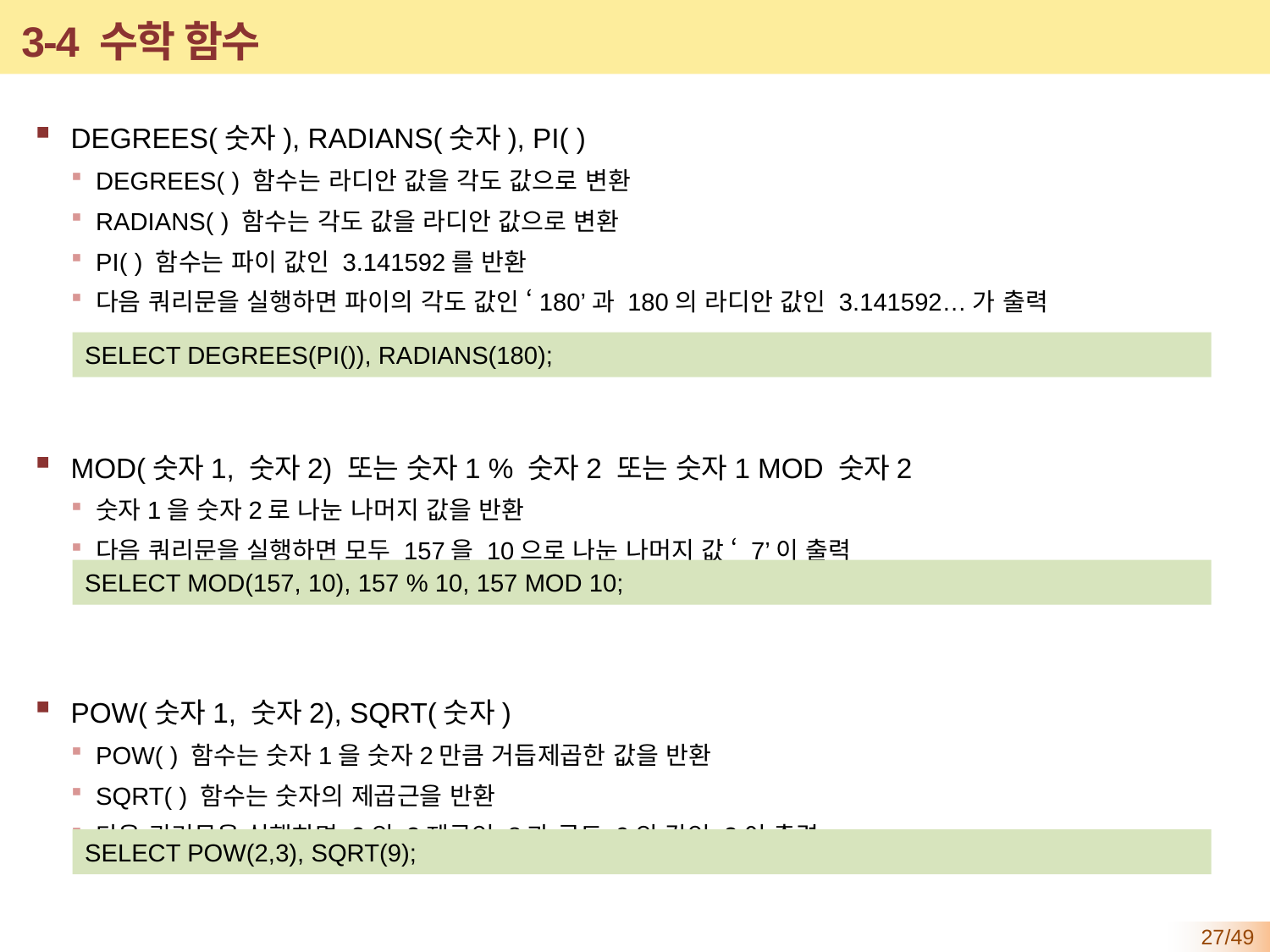

# 3-4 수학 함수
DEGREES(숫자), RADIANS(숫자), PI( )
DEGREES( ) 함수는 라디안 값을 각도 값으로 변환
RADIANS( ) 함수는 각도 값을 라디안 값으로 변환
PI( ) 함수는 파이 값인 3.141592를 반환
다음 쿼리문을 실행하면 파이의 각도 값인 ‘180’과 180의 라디안 값인 3.141592…가 출력

MOD(숫자1, 숫자2) 또는 숫자1 % 숫자2 또는 숫자1 MOD 숫자2
숫자1을 숫자2로 나눈 나머지 값을 반환
다음 쿼리문을 실행하면 모두 157을 10으로 나눈 나머지 값 ‘ 7’이 출력

POW(숫자1, 숫자2), SQRT(숫자)
POW( ) 함수는 숫자1을 숫자2만큼 거듭제곱한 값을 반환
SQRT( ) 함수는 숫자의 제곱근을 반환
다음 쿼리문을 실행하면 2의 3제곱인 8과 루트 9의 값인 3이 출력
SELECT DEGREES(PI()), RADIANS(180);
SELECT MOD(157, 10), 157 % 10, 157 MOD 10;
SELECT POW(2,3), SQRT(9);